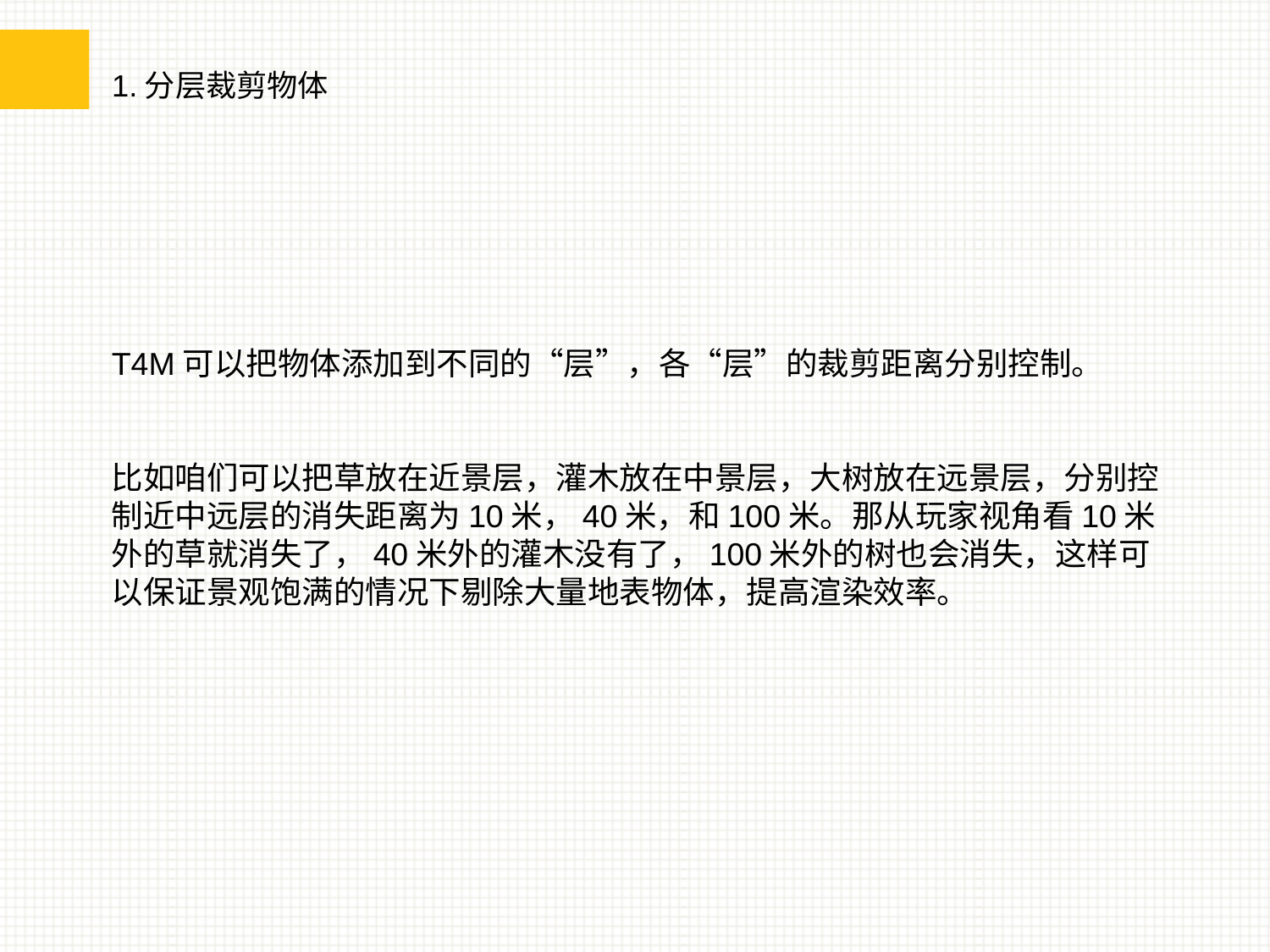

1.分层裁剪物体
T4M可以把物体添加到不同的“层”，各“层”的裁剪距离分别控制。

比如咱们可以把草放在近景层，灌木放在中景层，大树放在远景层，分别控制近中远层的消失距离为10米，40米，和100米。那从玩家视角看10米外的草就消失了，40米外的灌木没有了，100米外的树也会消失，这样可以保证景观饱满的情况下剔除大量地表物体，提高渲染效率。